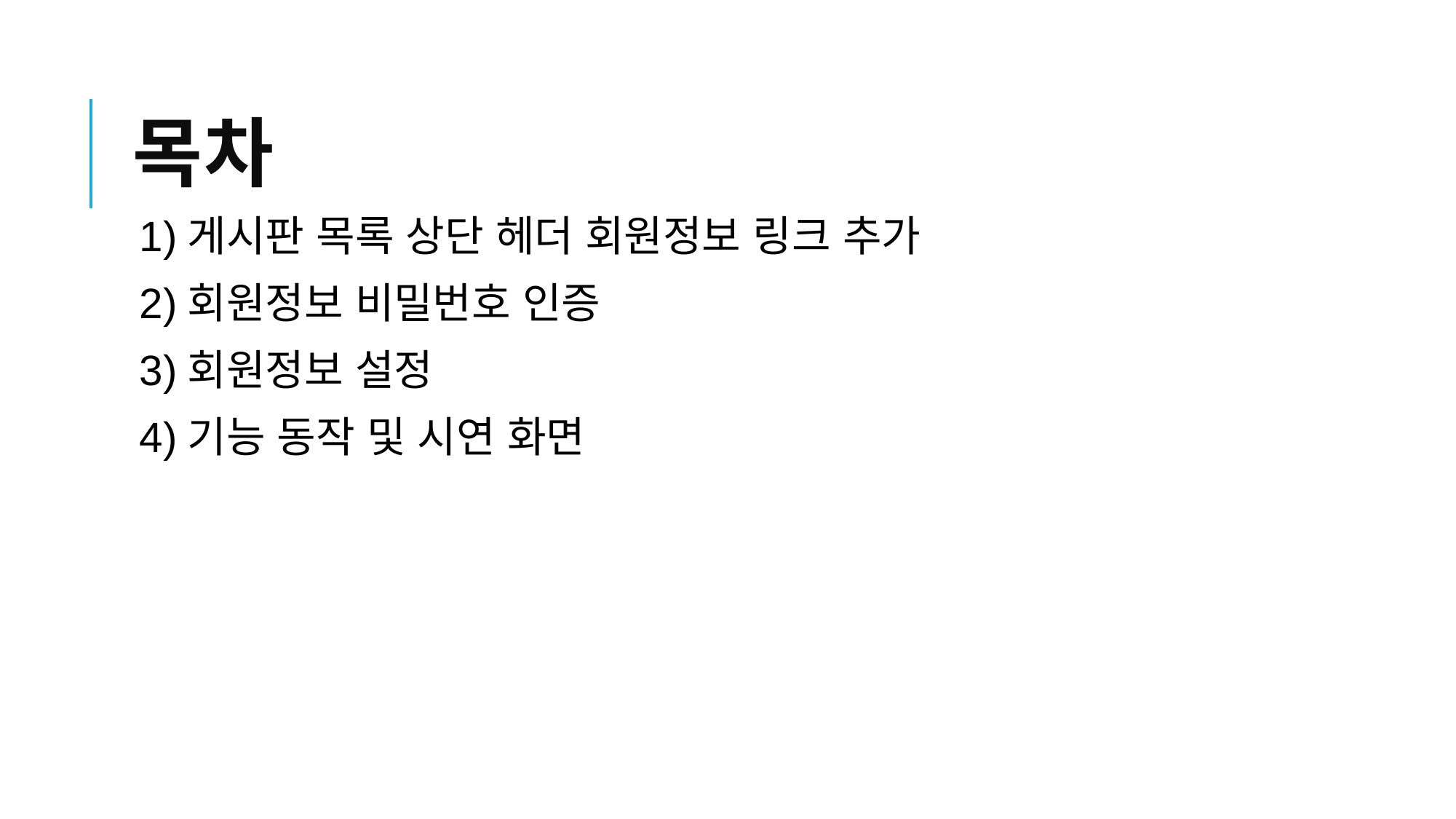

# 목차
1)게시판 목록 상단 헤더 회원정보 링크 추가
2)회원정보 비밀번호 인증
3)회원정보 설정
4)기능 동작 및 시연 화면